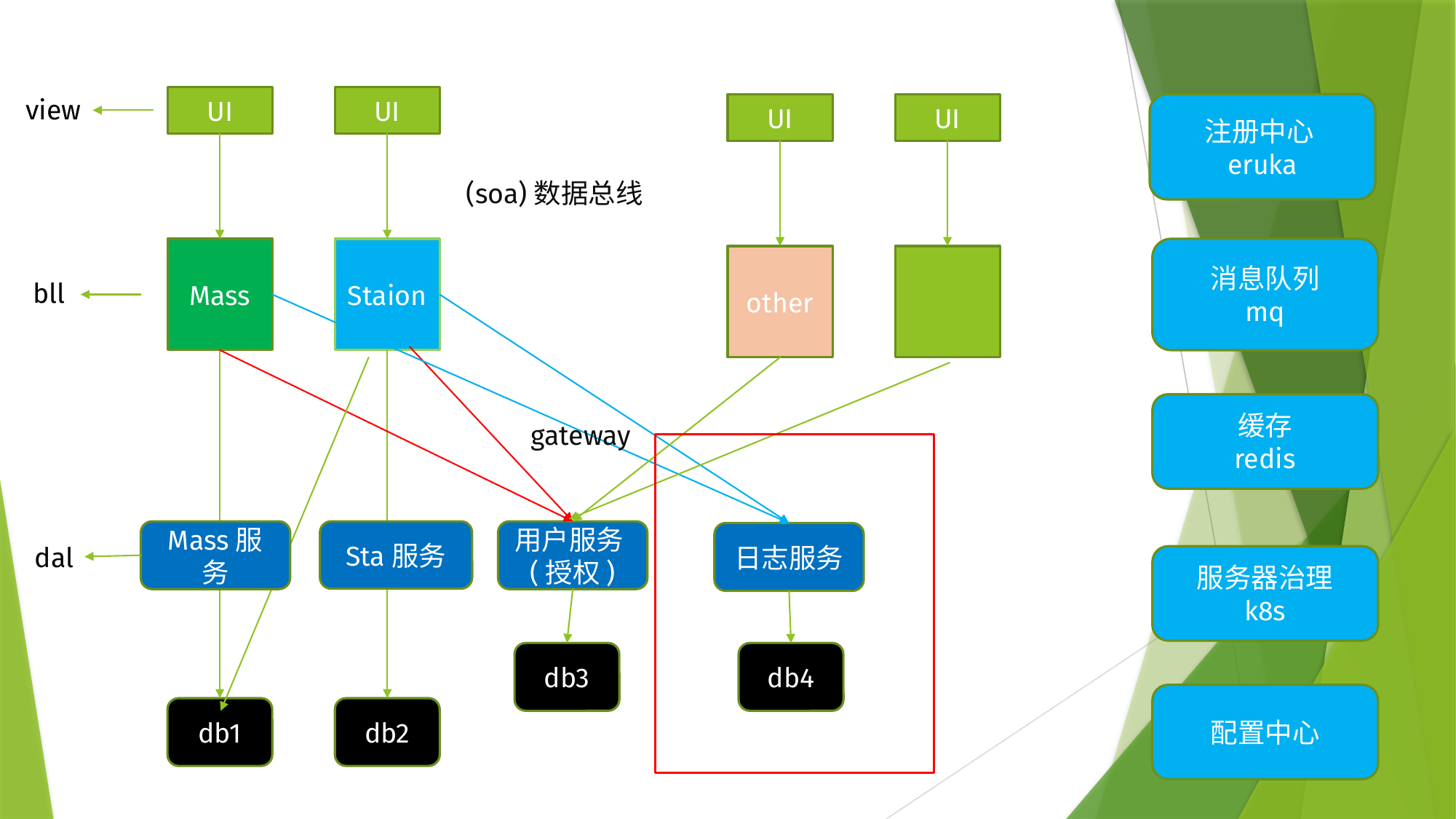

view
UI
UI
UI
UI
注册中心
eruka
(soa)数据总线

消息队列
mq
Mass
Staion
other

bll
缓存
redis
gateway

Sta服务
用户服务(授权)
Mass服务
日志服务
dal
服务器治理
k8s
db3
db4
配置中心
db1
db2